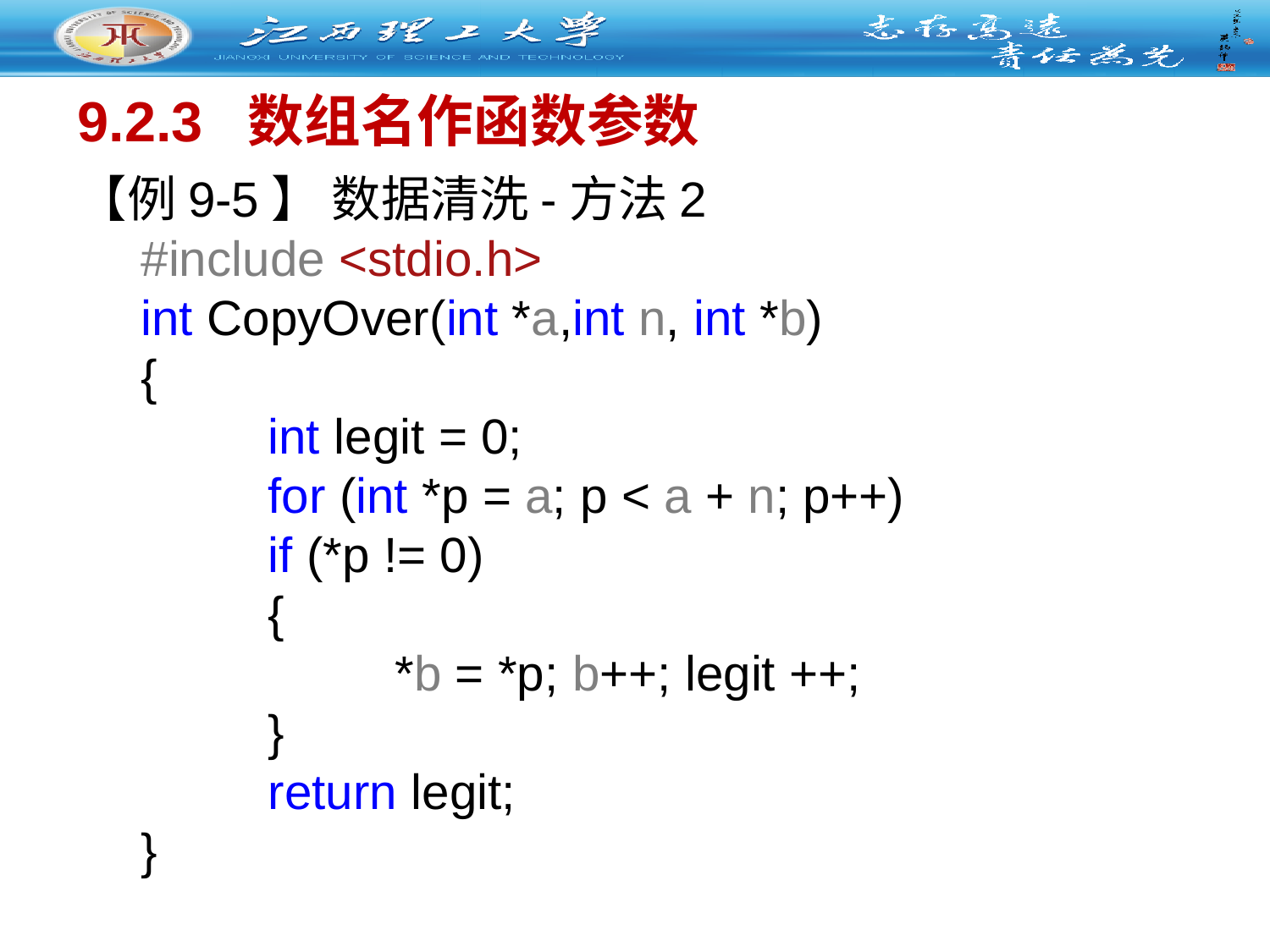

# 9.2.3  数组名作函数参数
【例9-5】 数据清洗-方法2
#include <stdio.h>
int CopyOver(int *a,int n, int *b)
{
 	int legit = 0;
 	for (int *p = a; p < a + n; p++)
 	if (*p != 0)
 	{
 		*b = *p; b++; legit ++;
 	}
 	return legit;
}